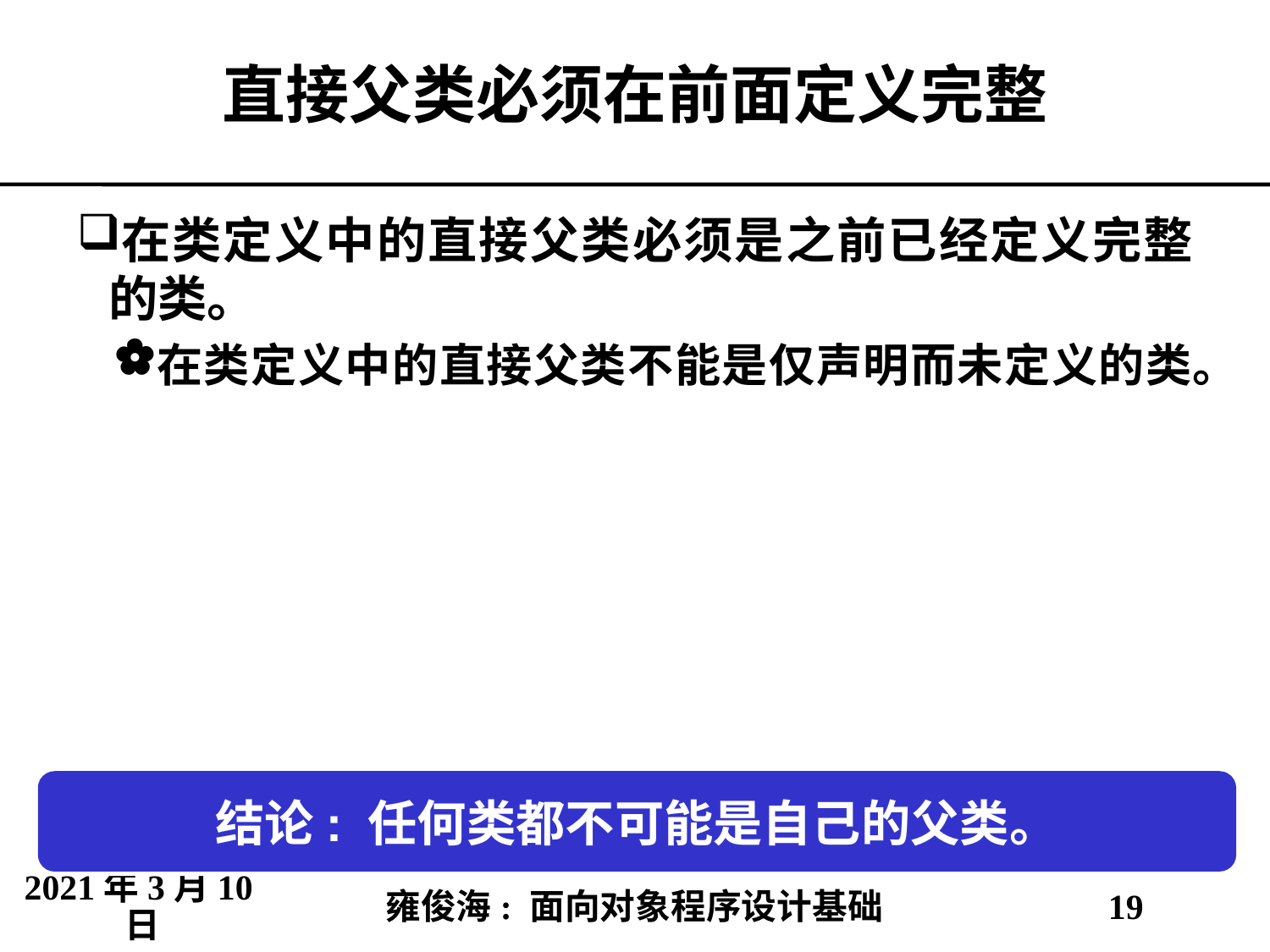

# 直接父类必须在前面定义完整

在类定义中的直接父类必须是之前已经定义完整的类。
在类定义中的直接父类不能是仅声明而未定义的类。

结论: 任何类都不可能是自己的父类。
2021年3月10日
雍俊海: 面向对象程序设计基础
19